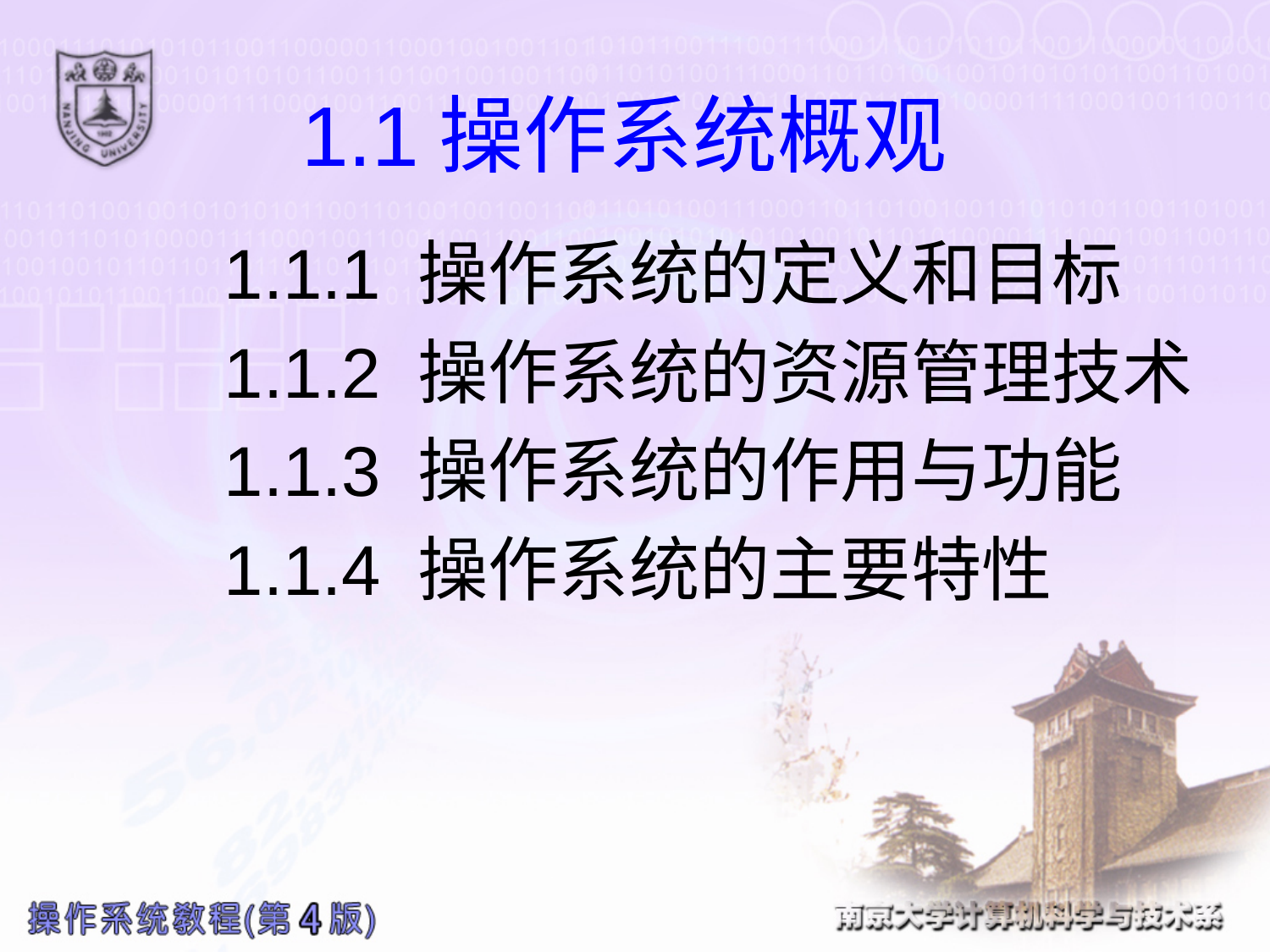

# 1.1操作系统概观
1.1.1 操作系统的定义和目标
1.1.2 操作系统的资源管理技术
1.1.3 操作系统的作用与功能
1.1.4 操作系统的主要特性